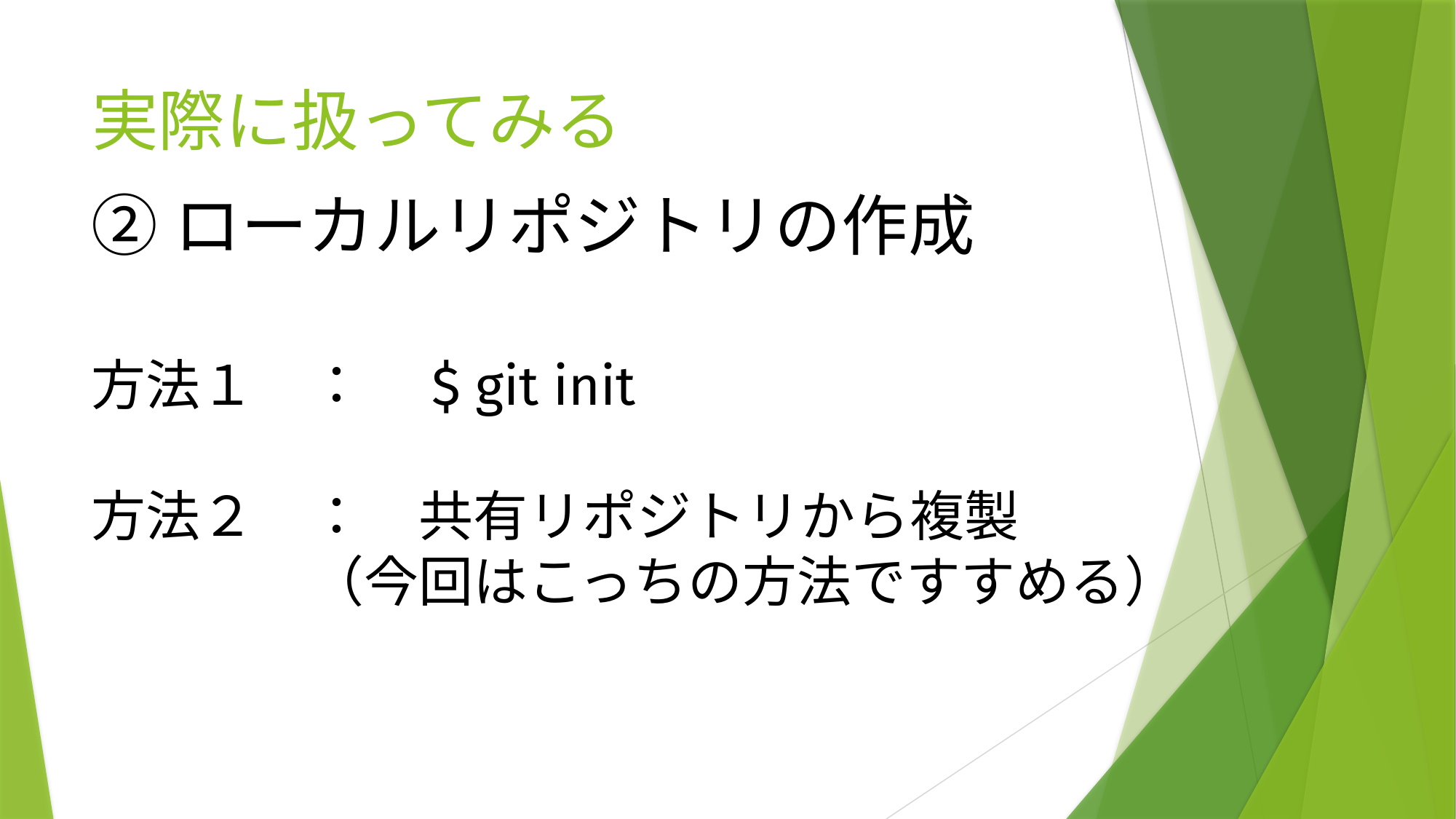

# 実際に扱ってみる
②ローカルリポジトリの作成
方法１　：　$ git init

方法２　：　共有リポジトリから複製
　　　　（今回はこっちの方法ですすめる）